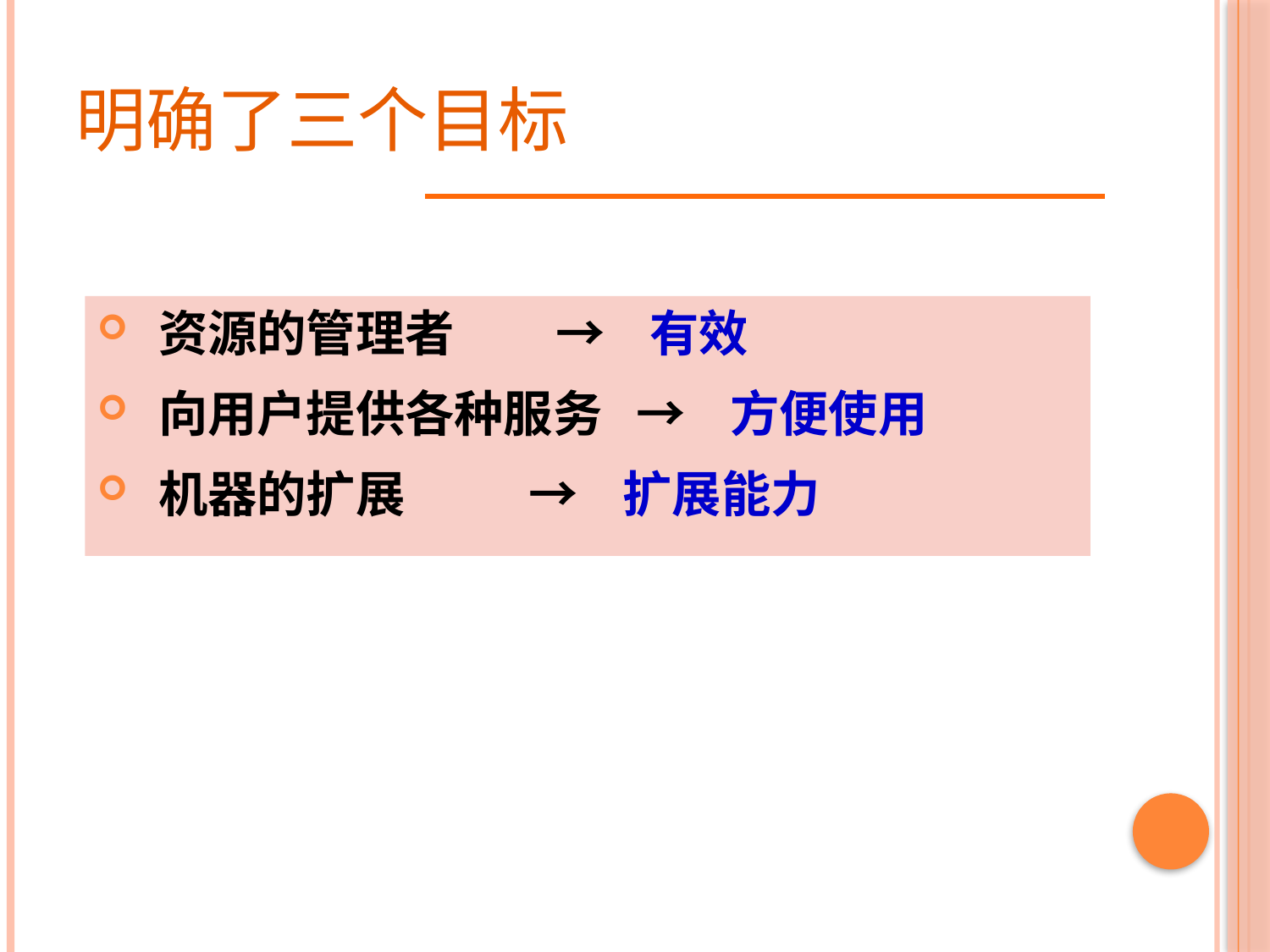

# 明确了三个目标
 资源的管理者         →    有效
 向用户提供各种服务   →    方便使用
 机器的扩展           →    扩展能力